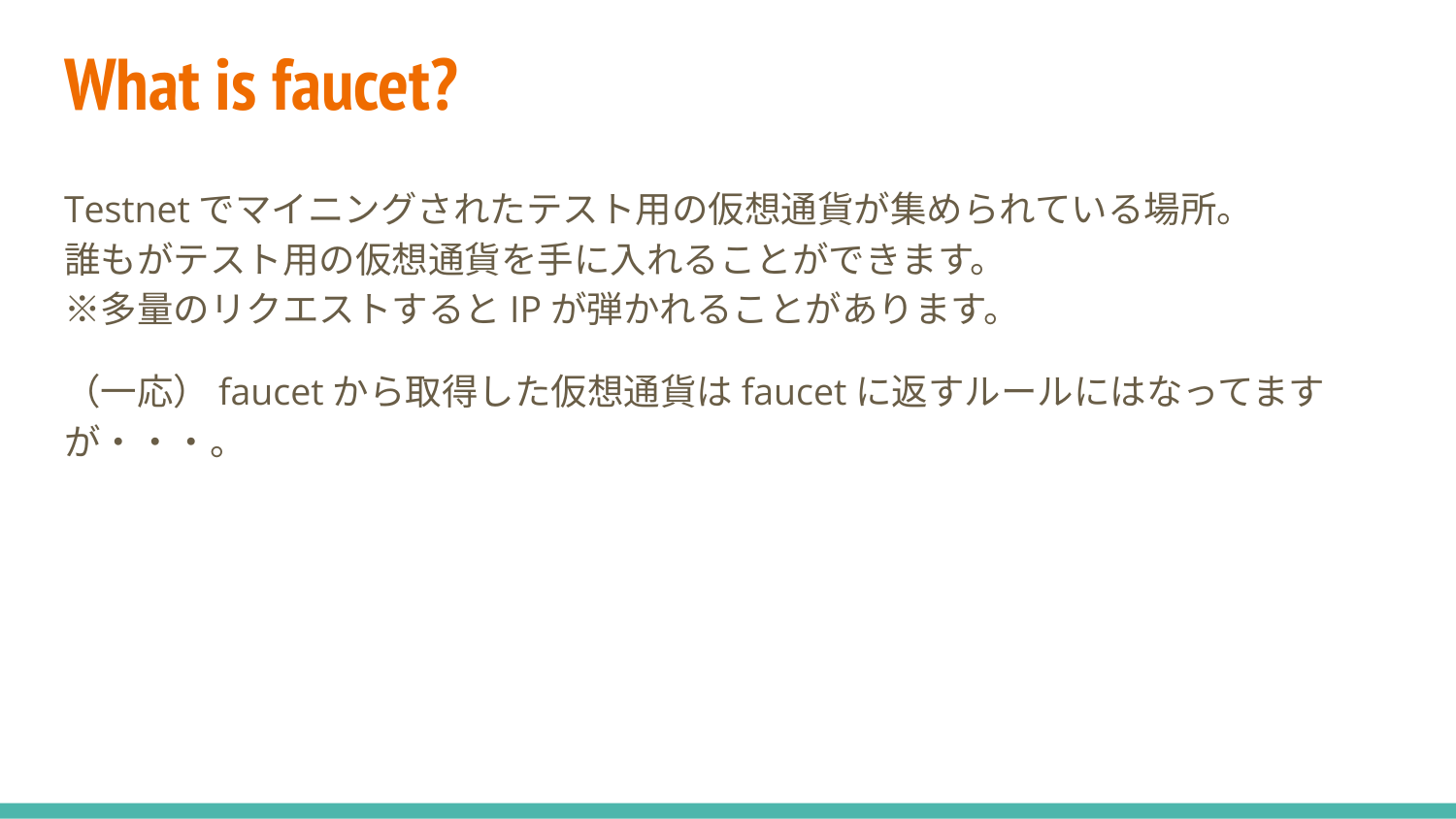

# What is faucet?
Testnetでマイニングされたテスト用の仮想通貨が集められている場所。
誰もがテスト用の仮想通貨を手に入れることができます。
※多量のリクエストするとIPが弾かれることがあります。
（一応）faucetから取得した仮想通貨はfaucetに返すルールにはなってますが・・・。